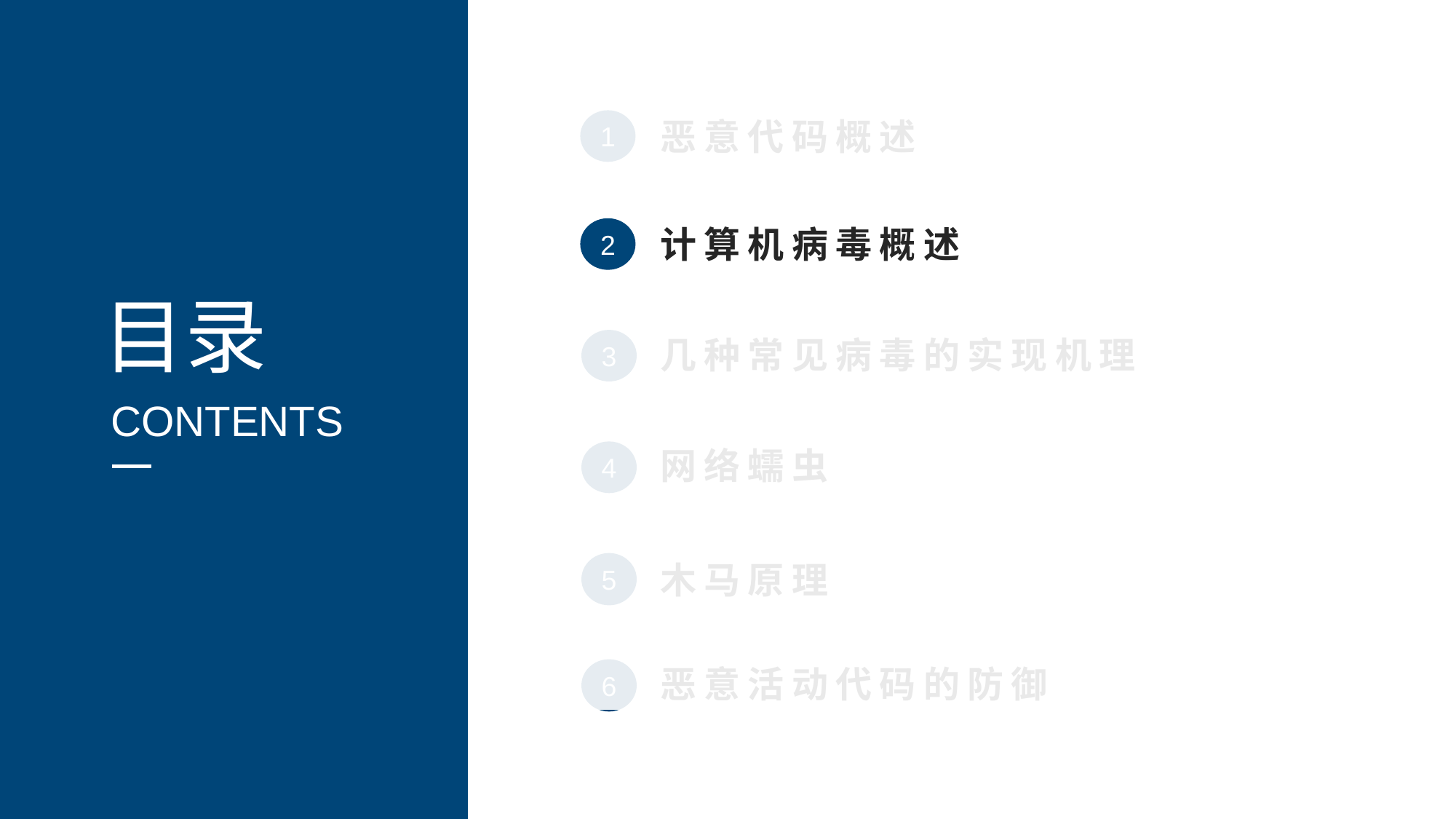

恶意代码概述
1
计算机病毒概述
2
目录
CONTENTS

几种常见病毒的实现机理
3
网络蠕虫
4
木马原理
5
恶意活动代码的防御
6